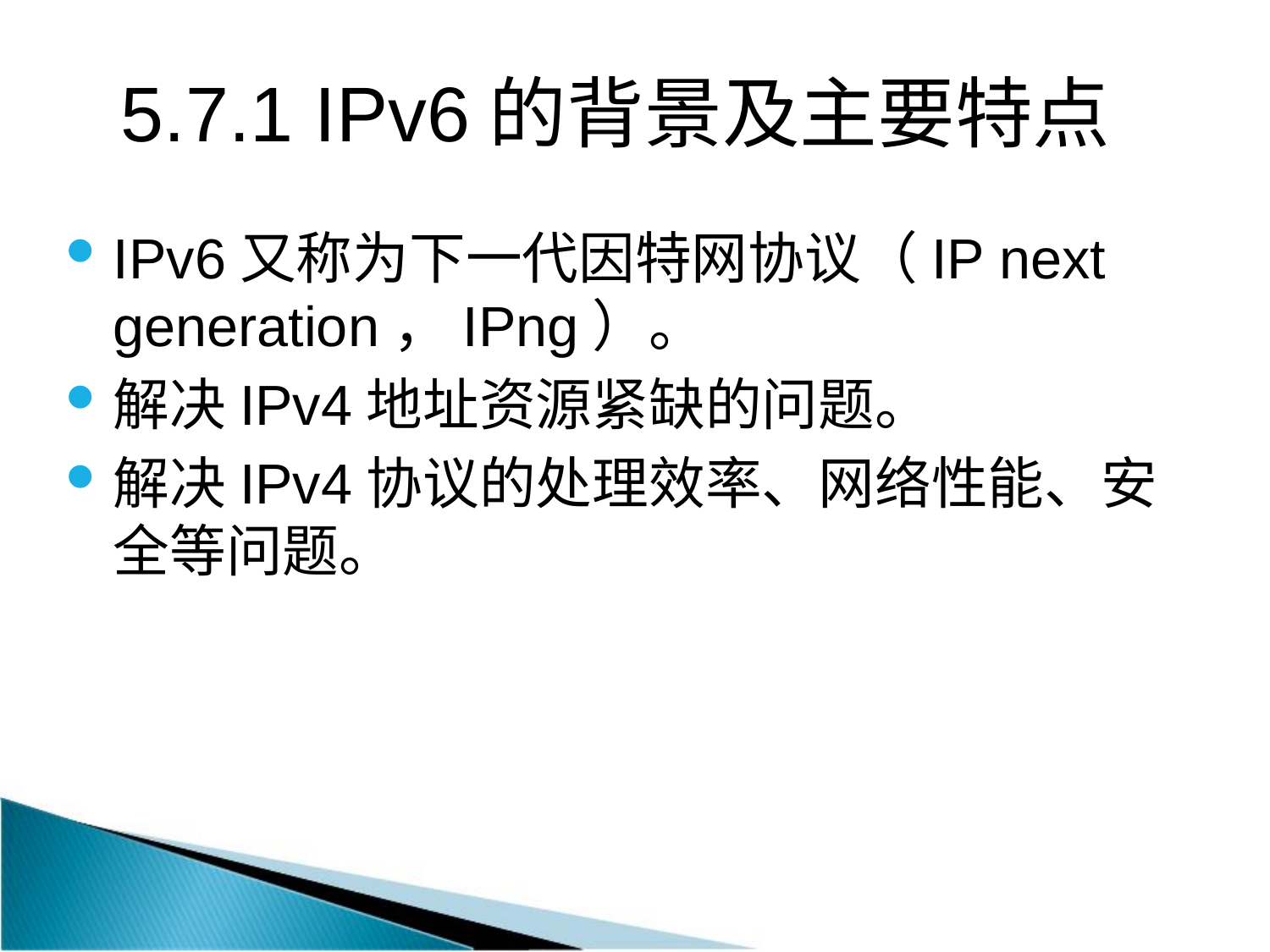

# 5.7.1 IPv6的背景及主要特点
IPv6又称为下一代因特网协议（IP next generation，IPng）。
解决IPv4地址资源紧缺的问题。
解决IPv4协议的处理效率、网络性能、安全等问题。